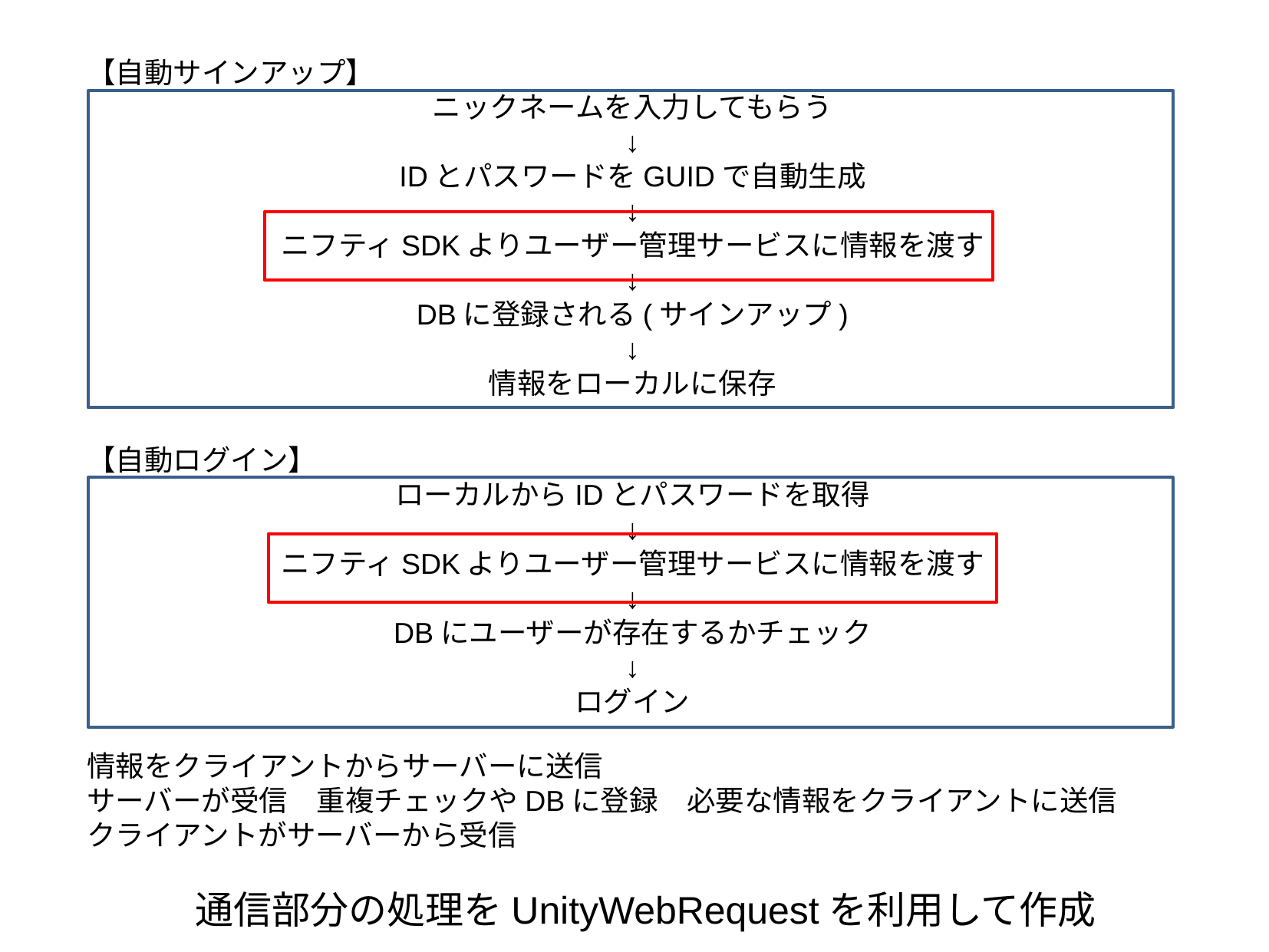

【自動サインアップ】
ニックネームを入力してもらう
↓
IDとパスワードをGUIDで自動生成
↓
ニフティSDKよりユーザー管理サービスに情報を渡す
↓
DBに登録される(サインアップ)
↓
情報をローカルに保存

【自動ログイン】
ローカルからIDとパスワードを取得
↓
ニフティSDKよりユーザー管理サービスに情報を渡す
↓
DBにユーザーが存在するかチェック
↓
ログイン

情報をクライアントからサーバーに送信
サーバーが受信　重複チェックやDBに登録　必要な情報をクライアントに送信
クライアントがサーバーから受信

通信部分の処理をUnityWebRequestを利用して作成